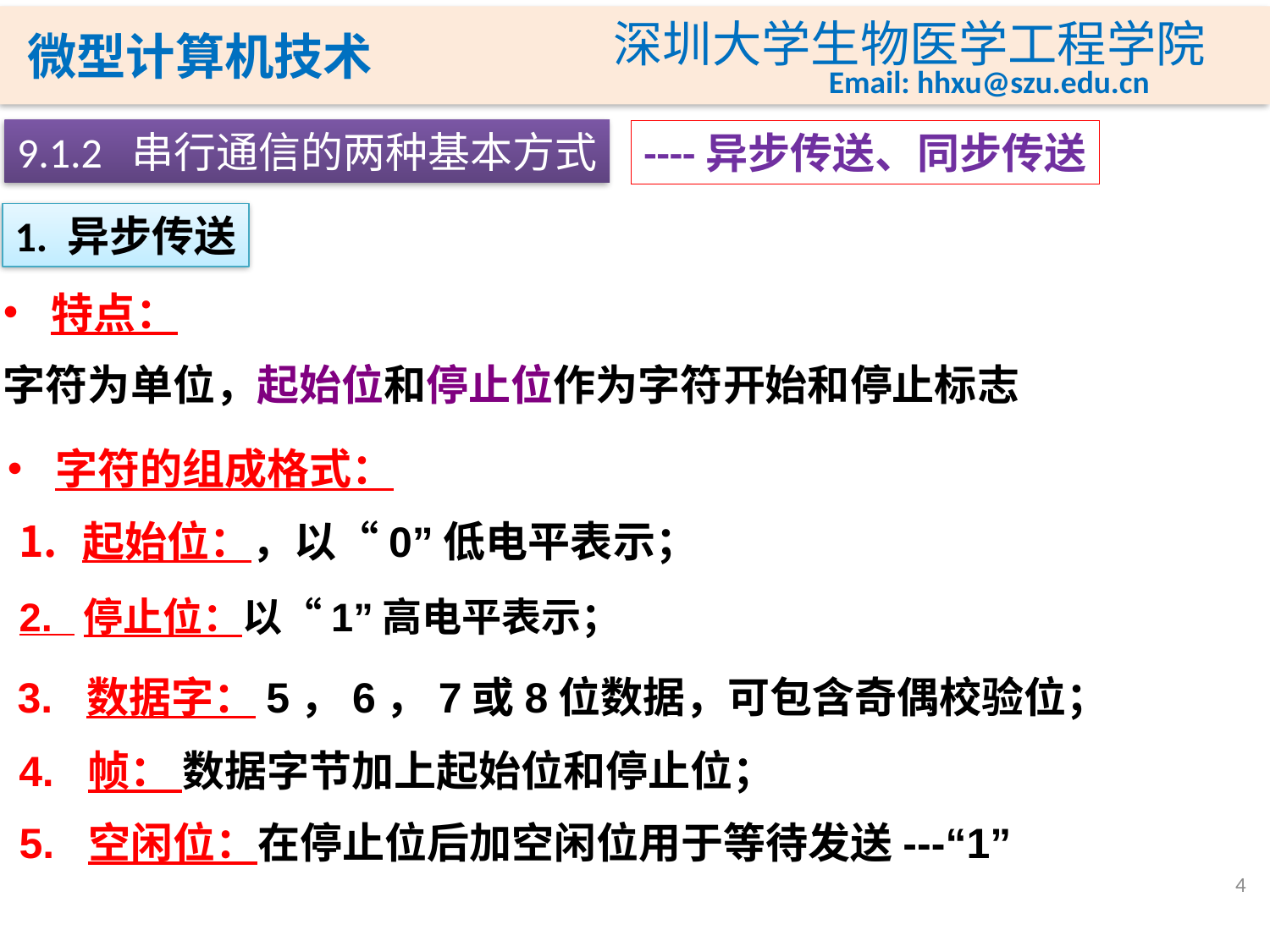

9.1.2  串行通信的两种基本方式
----异步传送、同步传送
1. 异步传送
特点：
字符为单位，起始位和停止位作为字符开始和停止标志
字符的组成格式：
起始位：，以“0”低电平表示；
2.  停止位：以“1”高电平表示；
3.  数据字：5，6，7或8位数据，可包含奇偶校验位；
4.  帧： 数据字节加上起始位和停止位；
5.  空闲位：在停止位后加空闲位用于等待发送---“1”
4